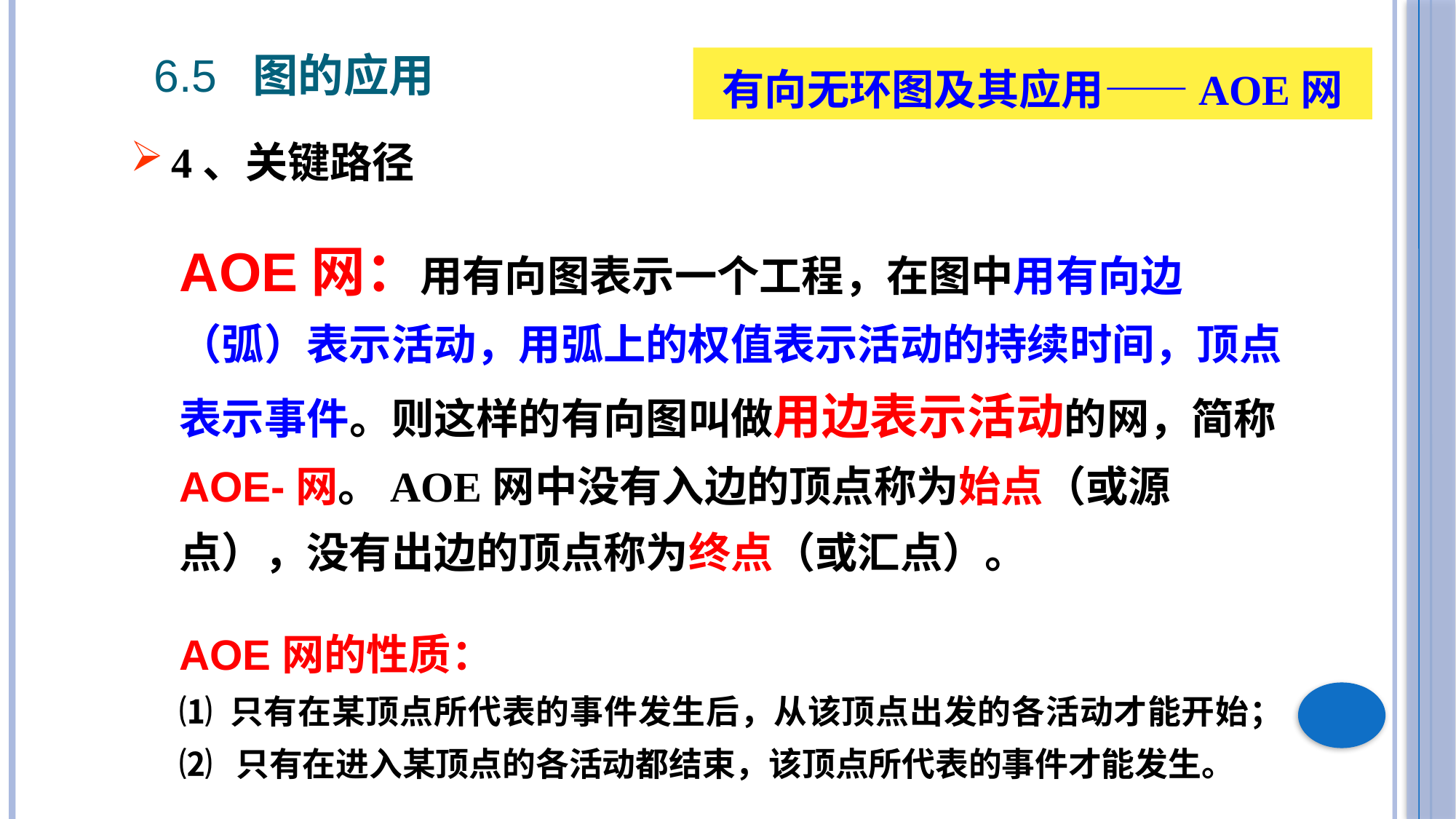

6.5  图的应用
有向无环图及其应用——AOE网
4、关键路径

AOE网：用有向图表示一个工程，在图中用有向边（弧）表示活动，用弧上的权值表示活动的持续时间，顶点表示事件。则这样的有向图叫做用边表示活动的网，简称 AOE-网。AOE网中没有入边的顶点称为始点（或源点），没有出边的顶点称为终点（或汇点）。

AOE网的性质：
⑴ 只有在某顶点所代表的事件发生后，从该顶点出发的各活动才能开始；
⑵  只有在进入某顶点的各活动都结束，该顶点所代表的事件才能发生。